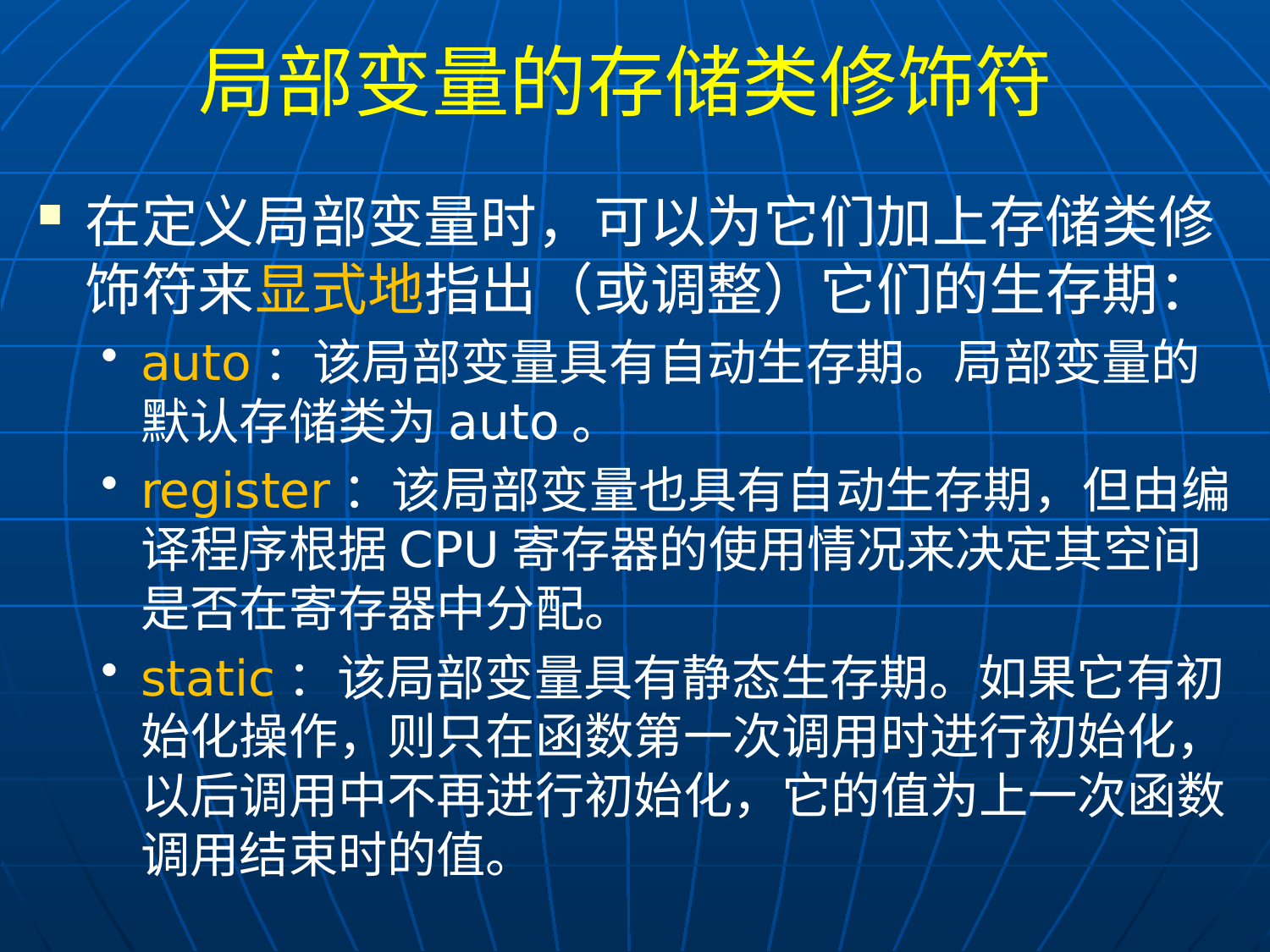

# 局部变量的存储类修饰符
在定义局部变量时，可以为它们加上存储类修饰符来显式地指出（或调整）它们的生存期：
auto：该局部变量具有自动生存期。局部变量的默认存储类为auto。
register：该局部变量也具有自动生存期，但由编译程序根据CPU寄存器的使用情况来决定其空间是否在寄存器中分配。
static：该局部变量具有静态生存期。如果它有初始化操作，则只在函数第一次调用时进行初始化，以后调用中不再进行初始化，它的值为上一次函数调用结束时的值。